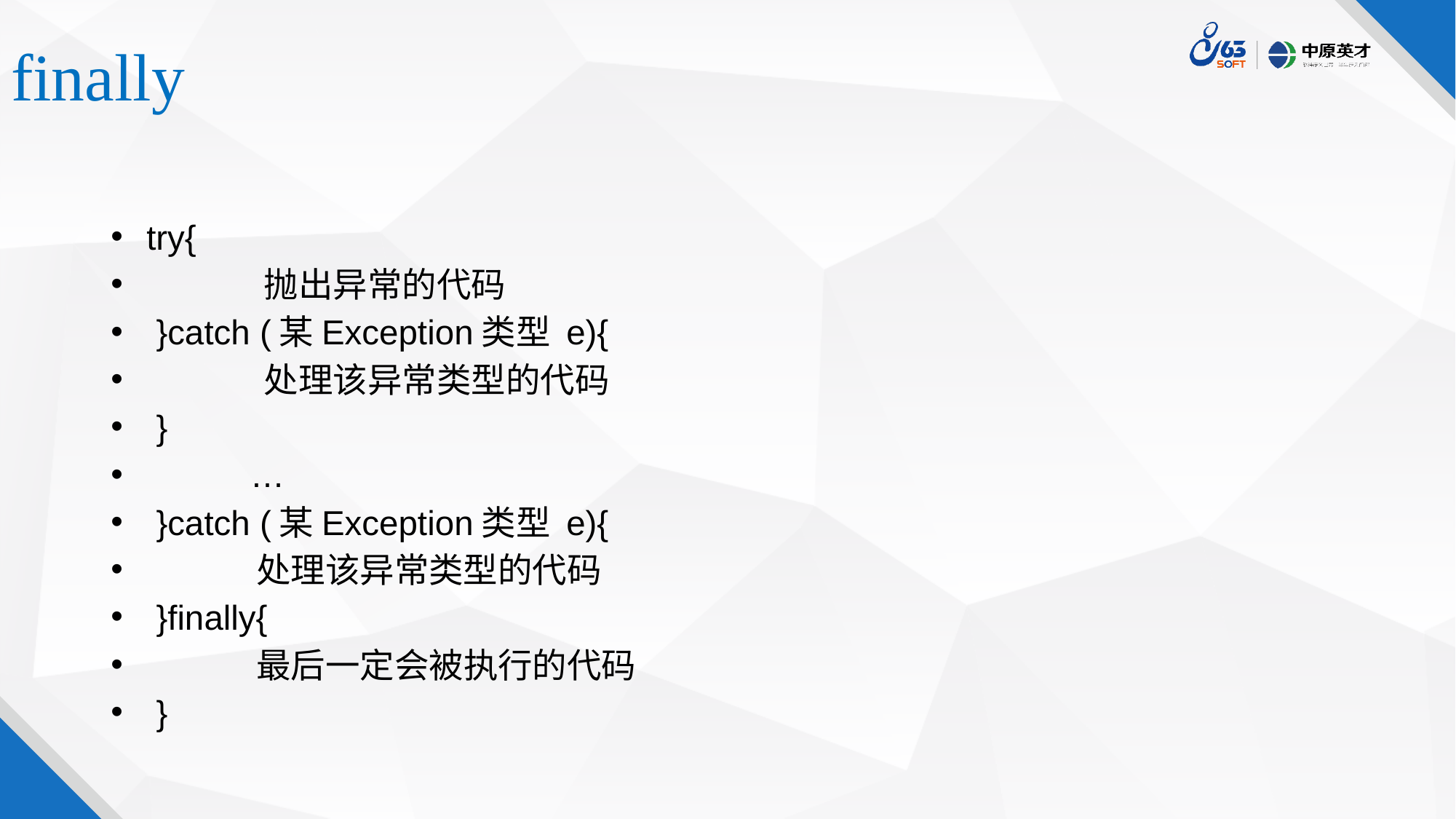

# finally
 try{
	  抛出异常的代码
  }catch (某Exception类型 e){
	  处理该异常类型的代码
  }
	 …
  }catch (某Exception类型 e){
	 处理该异常类型的代码
  }finally{
	 最后一定会被执行的代码
  }